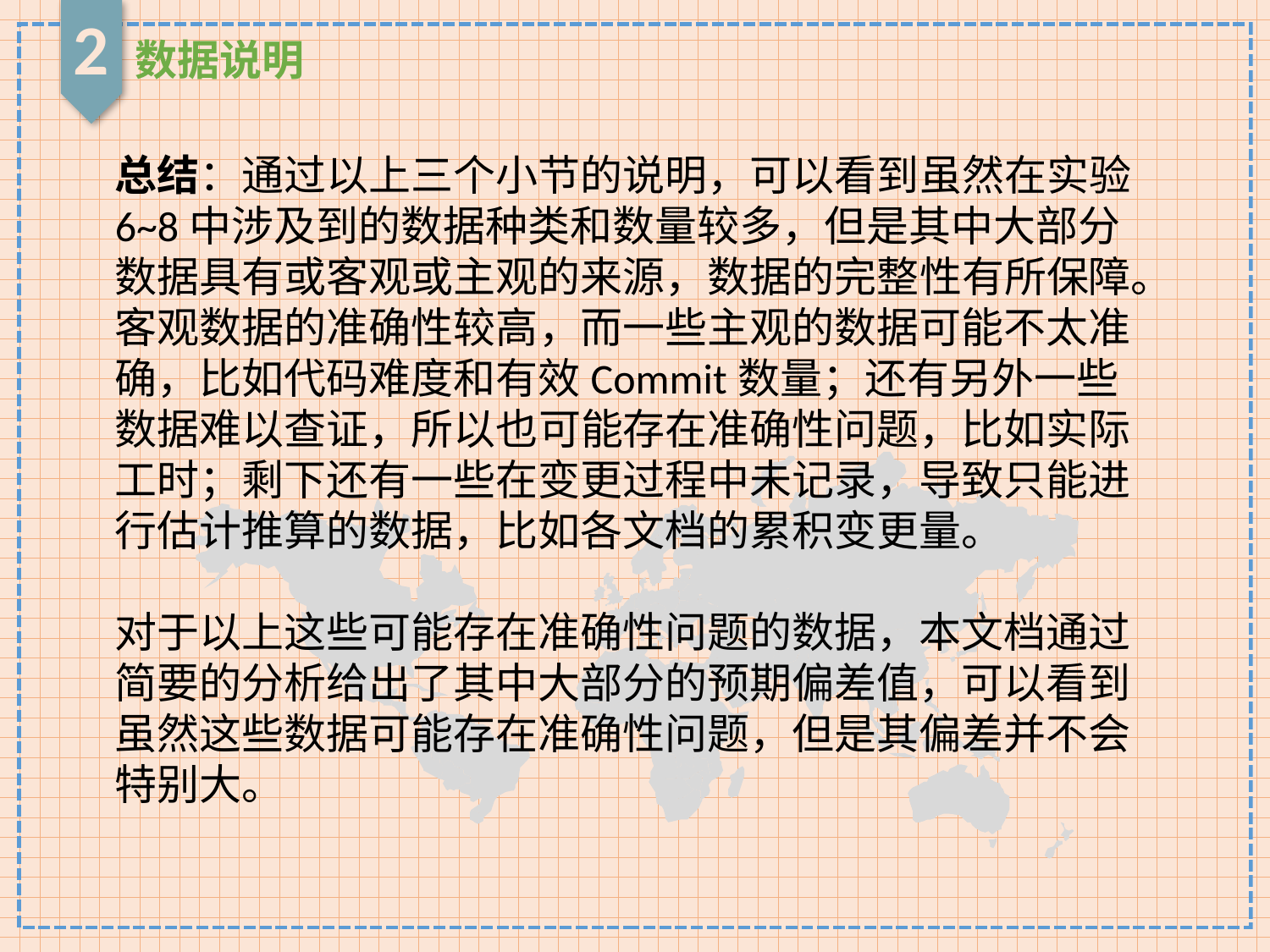

2
数据说明
总结：通过以上三个小节的说明，可以看到虽然在实验6~8中涉及到的数据种类和数量较多，但是其中大部分数据具有或客观或主观的来源，数据的完整性有所保障。客观数据的准确性较高，而一些主观的数据可能不太准确，比如代码难度和有效Commit数量；还有另外一些数据难以查证，所以也可能存在准确性问题，比如实际工时；剩下还有一些在变更过程中未记录，导致只能进行估计推算的数据，比如各文档的累积变更量。

对于以上这些可能存在准确性问题的数据，本文档通过简要的分析给出了其中大部分的预期偏差值，可以看到虽然这些数据可能存在准确性问题，但是其偏差并不会特别大。